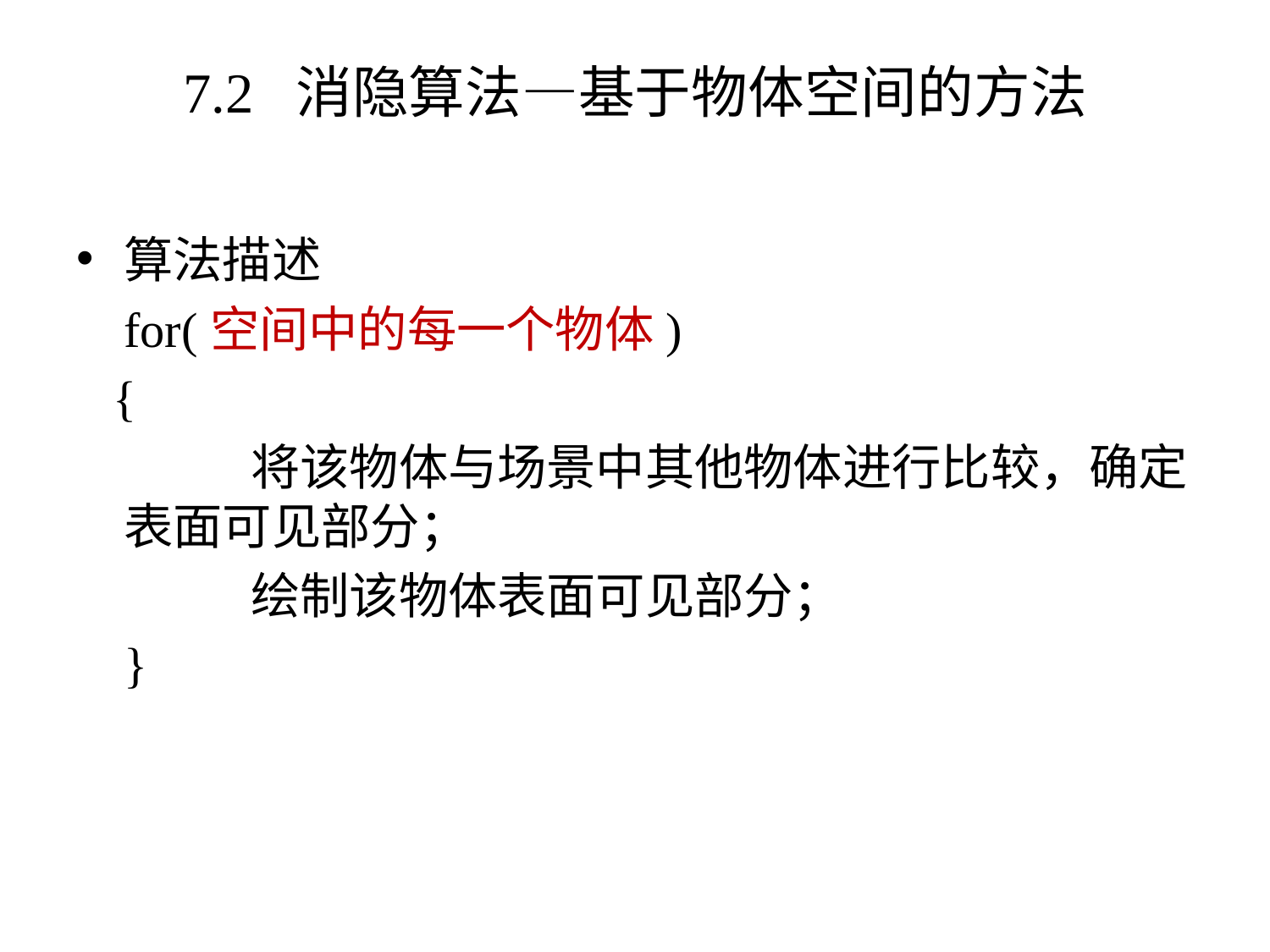

7.2  消隐算法—基于物体空间的方法
算法描述
	for(空间中的每一个物体)
   {
		将该物体与场景中其他物体进行比较，确定表面可见部分；
		绘制该物体表面可见部分；
	}